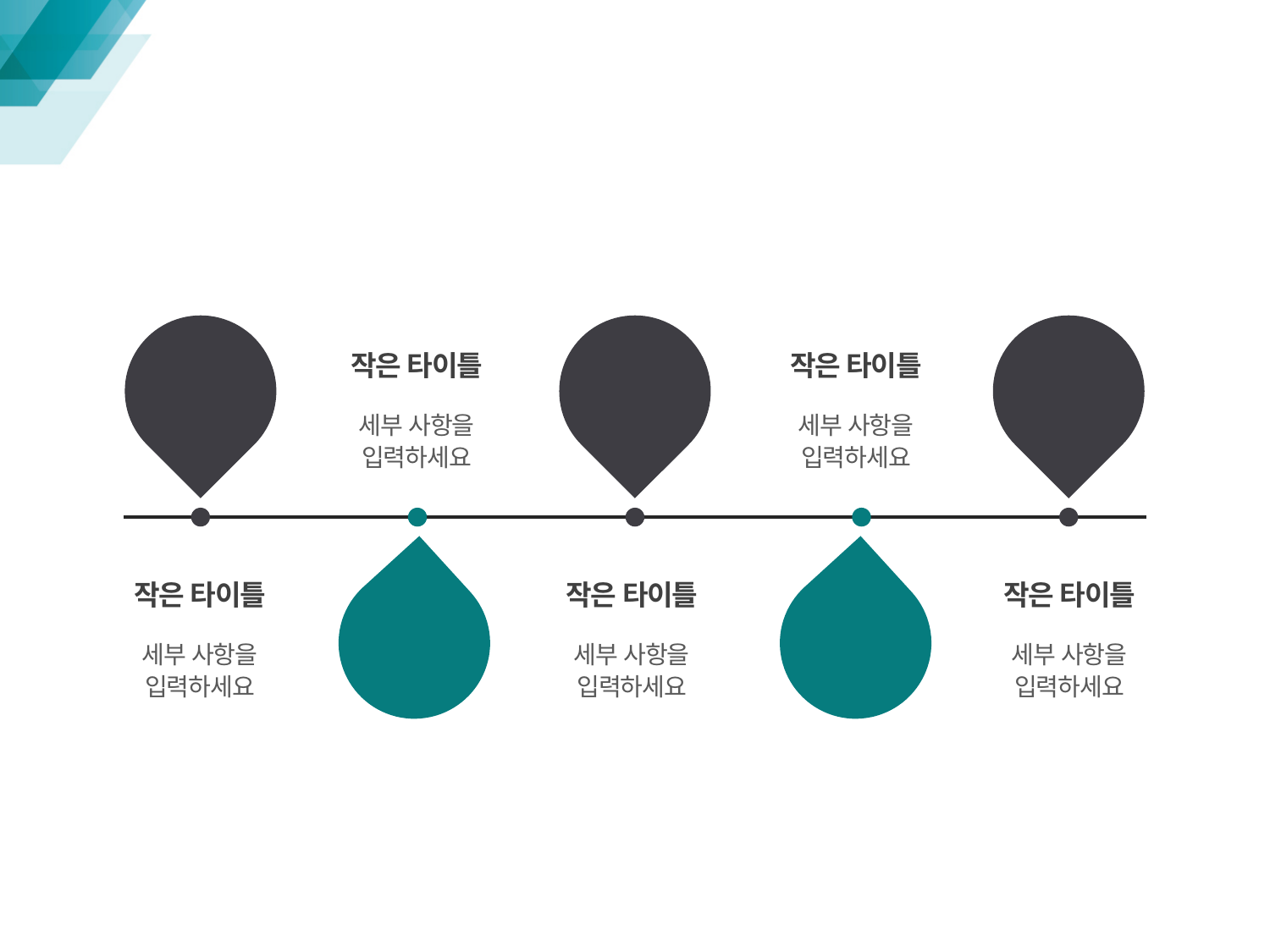

#

작은 타이틀
작은 타이틀
2008
A
2013
C
2015
E
세부 사항을
입력하세요
세부 사항을
입력하세요

작은 타이틀
작은 타이틀
작은 타이틀
2010
B
2014
D
세부 사항을
입력하세요
세부 사항을
입력하세요
세부 사항을
입력하세요